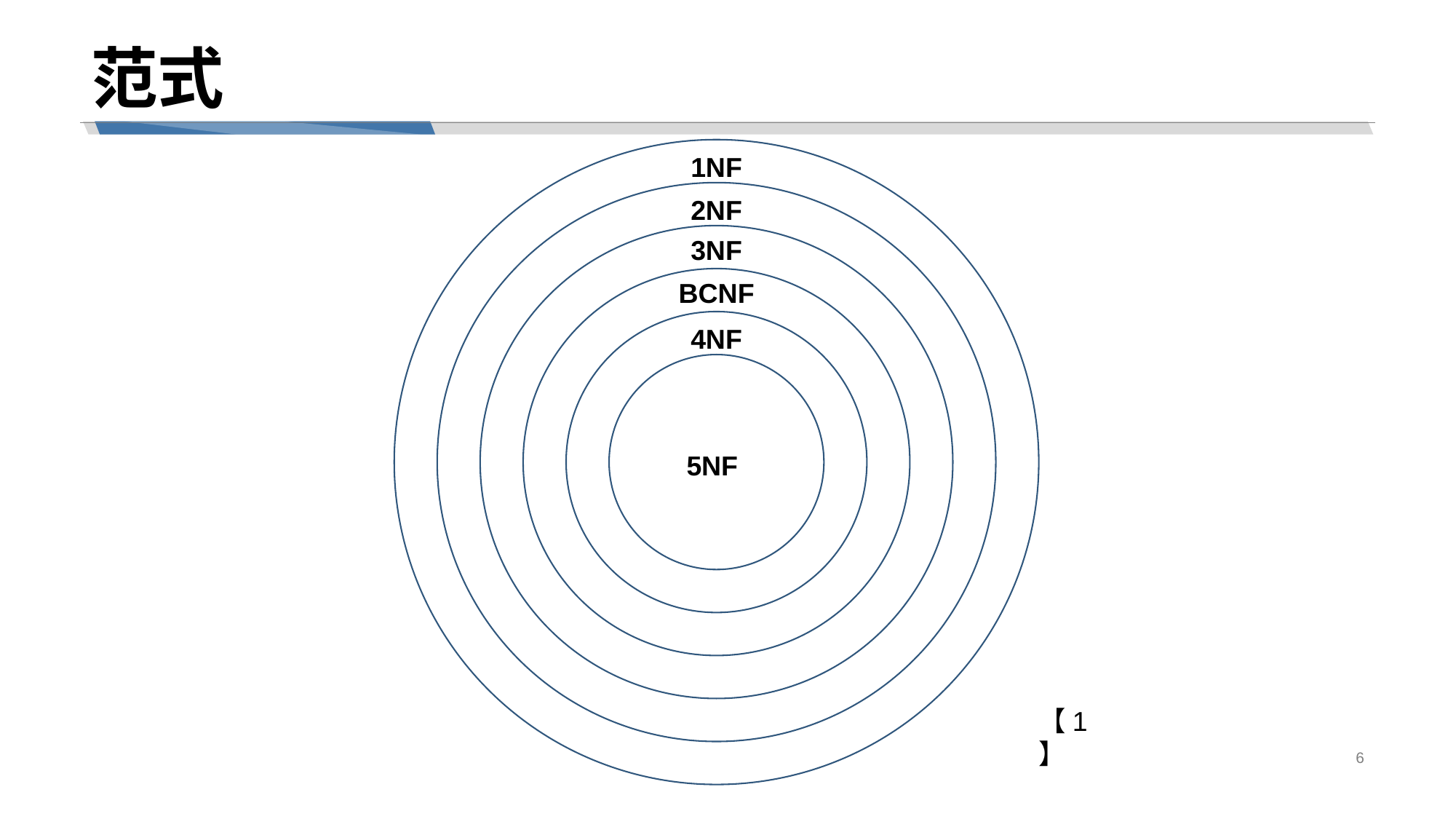

# 范式

1NF

2NF

3NF

BCNF

4NF

5NF
【1】
6